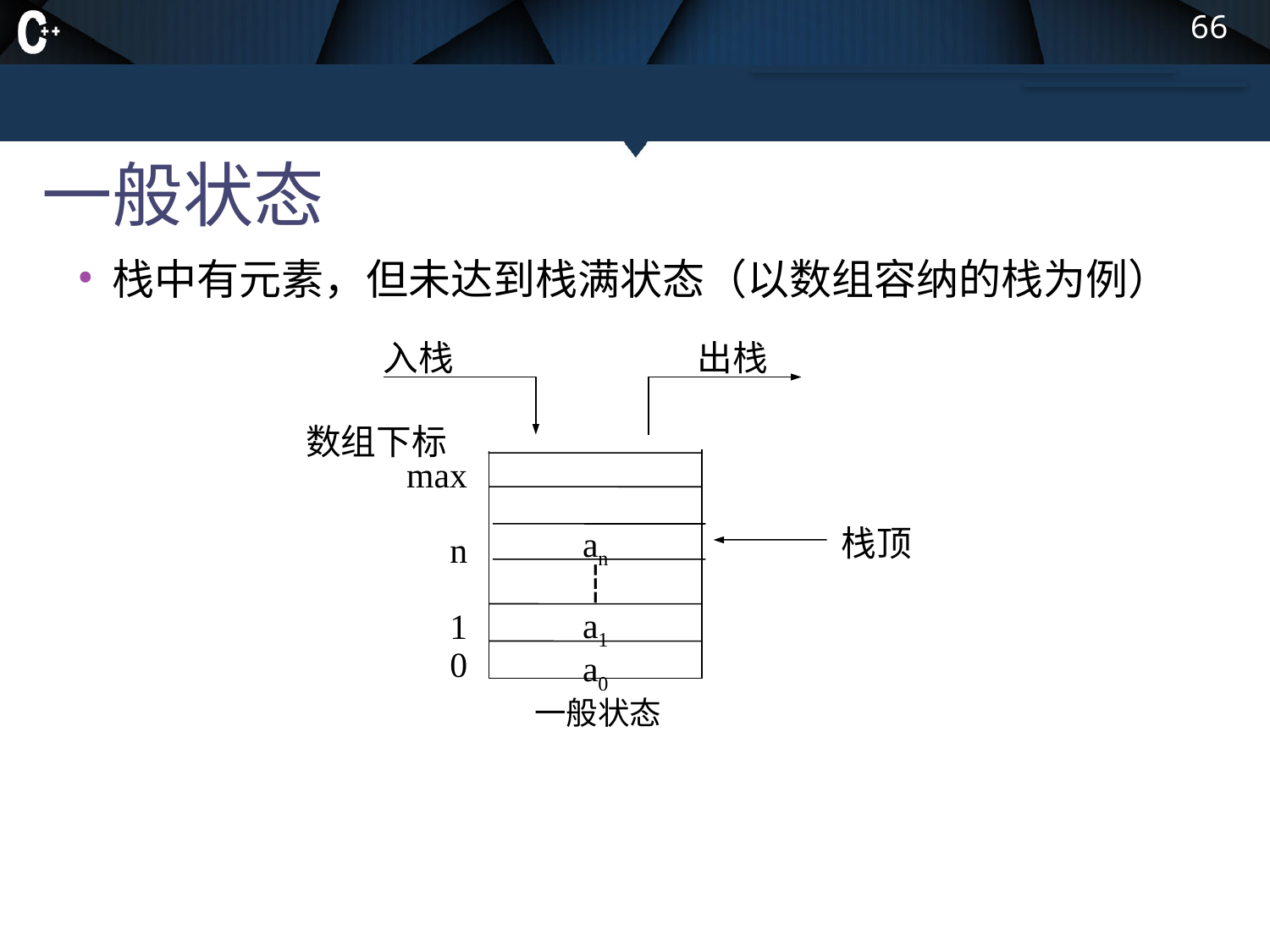

66
# 一般状态
栈中有元素，但未达到栈满状态（以数组容纳的栈为例）
入栈
出栈

数组下标

an
┆
a1
a0
max

n

1
0

栈顶

一般状态